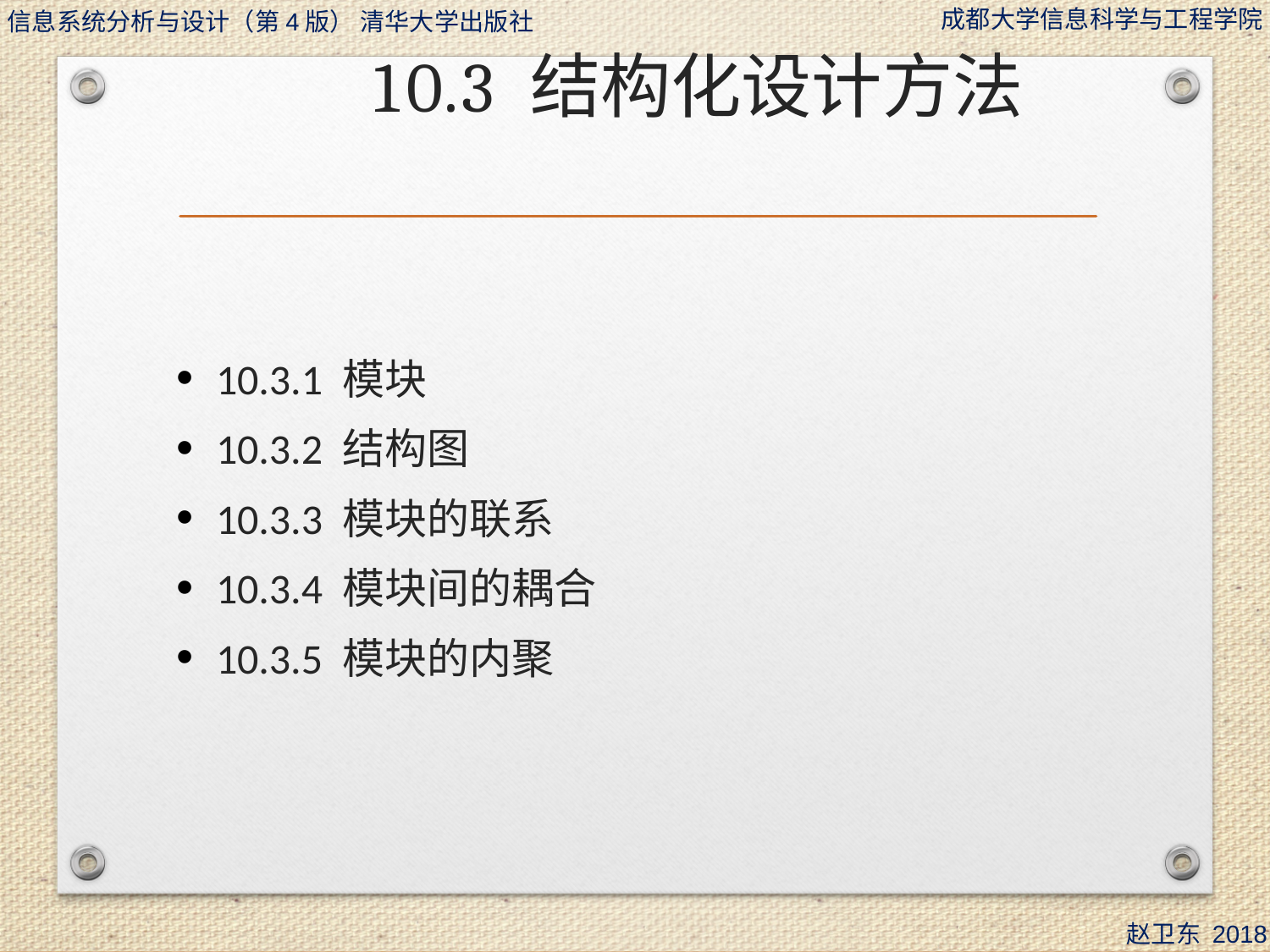

# 10.3 结构化设计方法
10.3.1 模块
10.3.2 结构图
10.3.3 模块的联系
10.3.4 模块间的耦合
10.3.5 模块的内聚